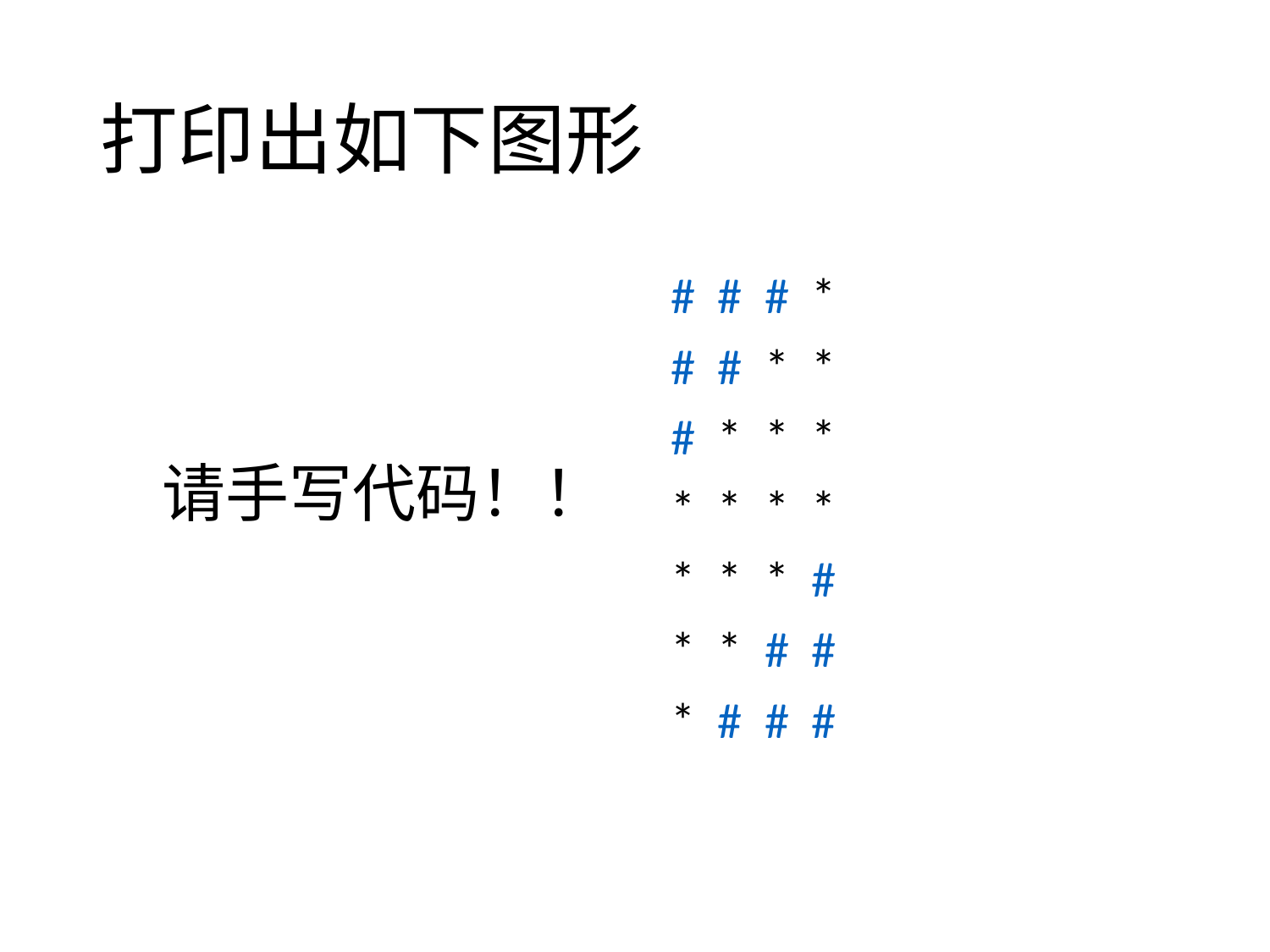

# 打印出如下图形
      #  #  #  *
      #  #  *  *
      #  *  *  *
      *  *  *  *
      *  *  *  #
      *  *  #  #
      *  #  #  #

请手写代码！！